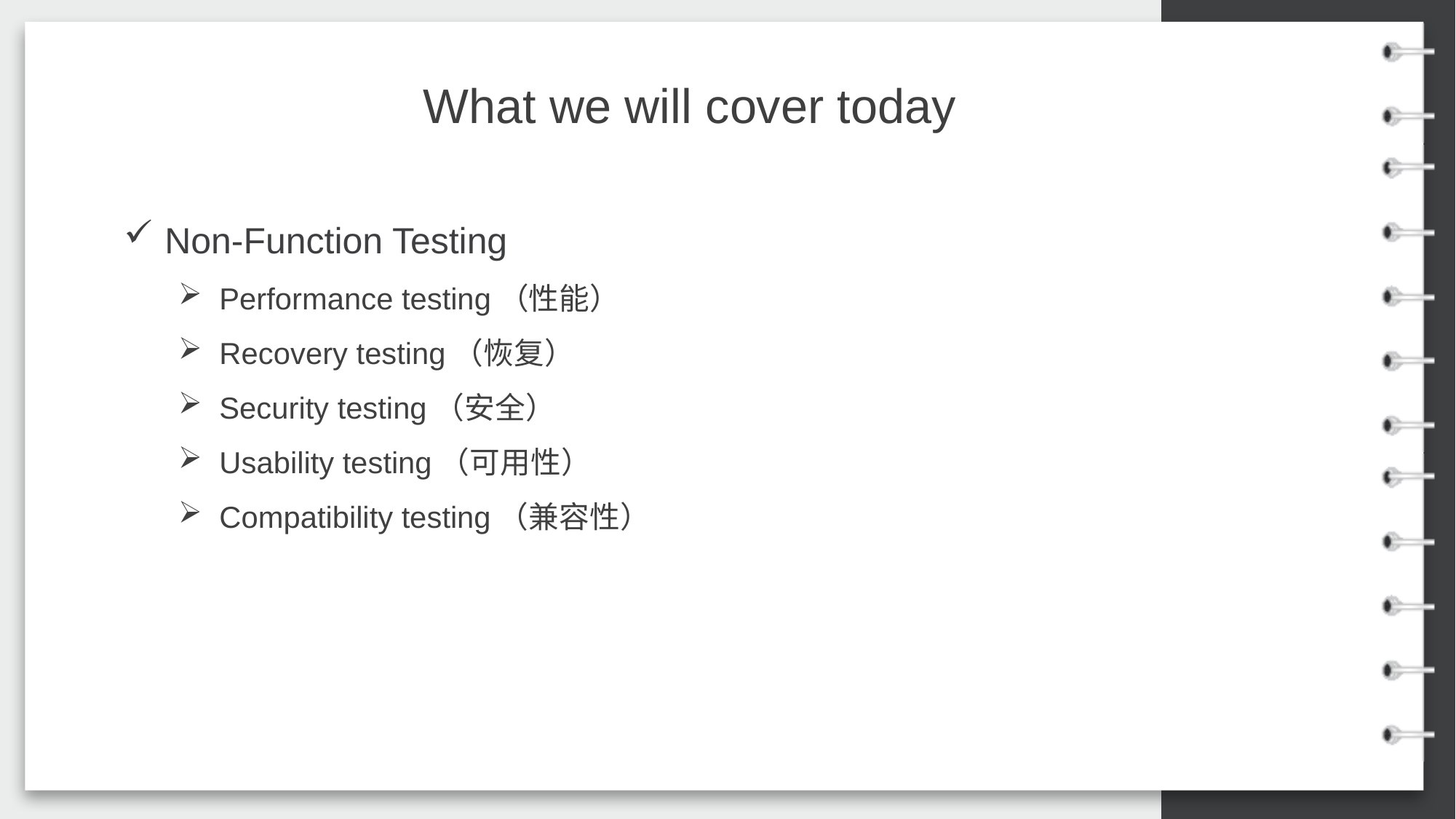

What we will cover today
Non-Function Testing
Performance testing（性能）
Recovery testing（恢复）
Security testing（安全）
Usability testing（可用性）
Compatibility testing（兼容性）